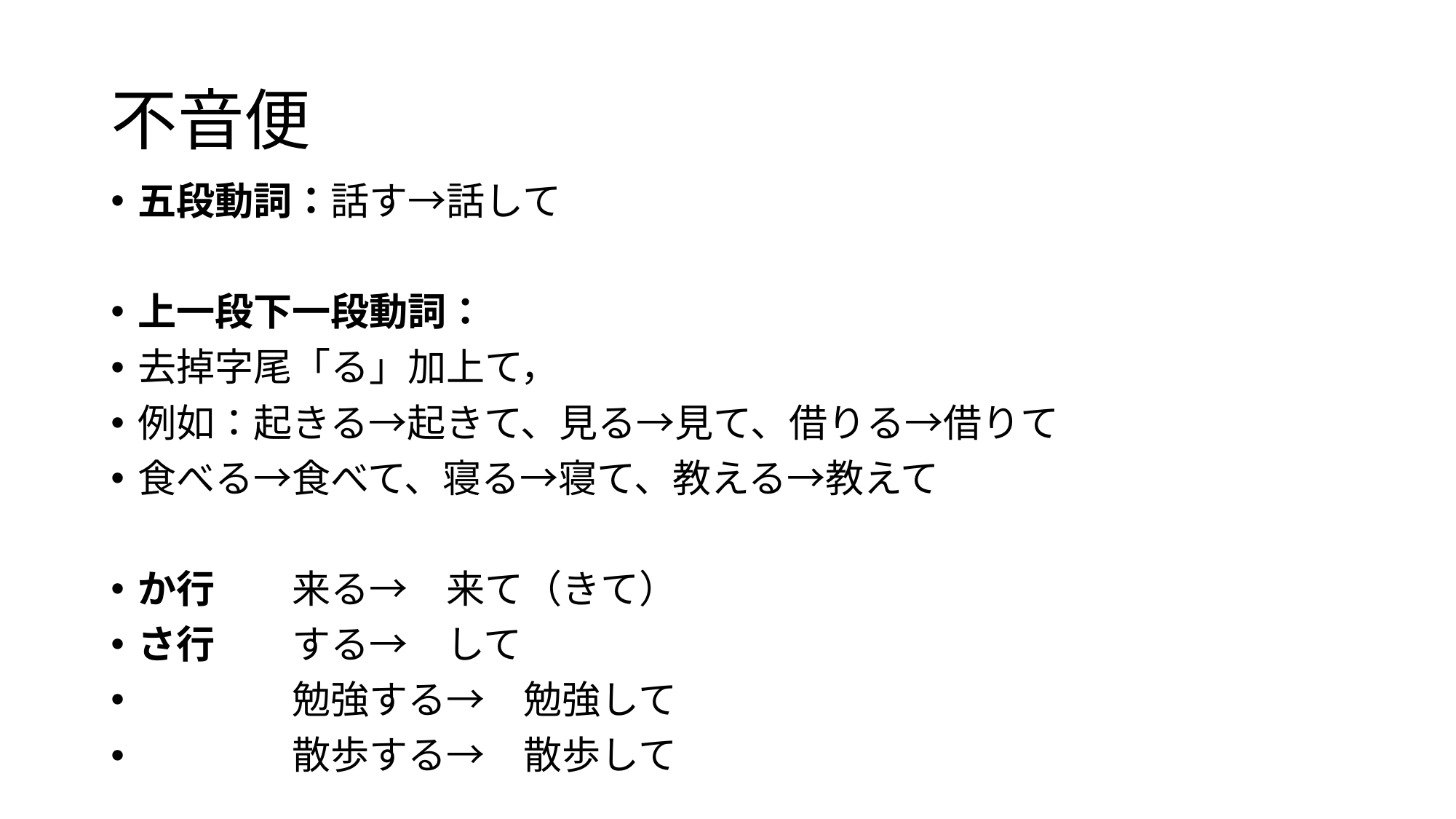

# 不音便
五段動詞：話す→話して

上一段下一段動詞：
去掉字尾「る」加上て，
例如：起きる→起きて、見る→見て、借りる→借りて
食べる→食べて、寝る→寝て、教える→教えて

か行　　来る→　来て（きて）
さ行　　する→　して
　　　　勉強する→　勉強して
　　　　散歩する→　散歩して